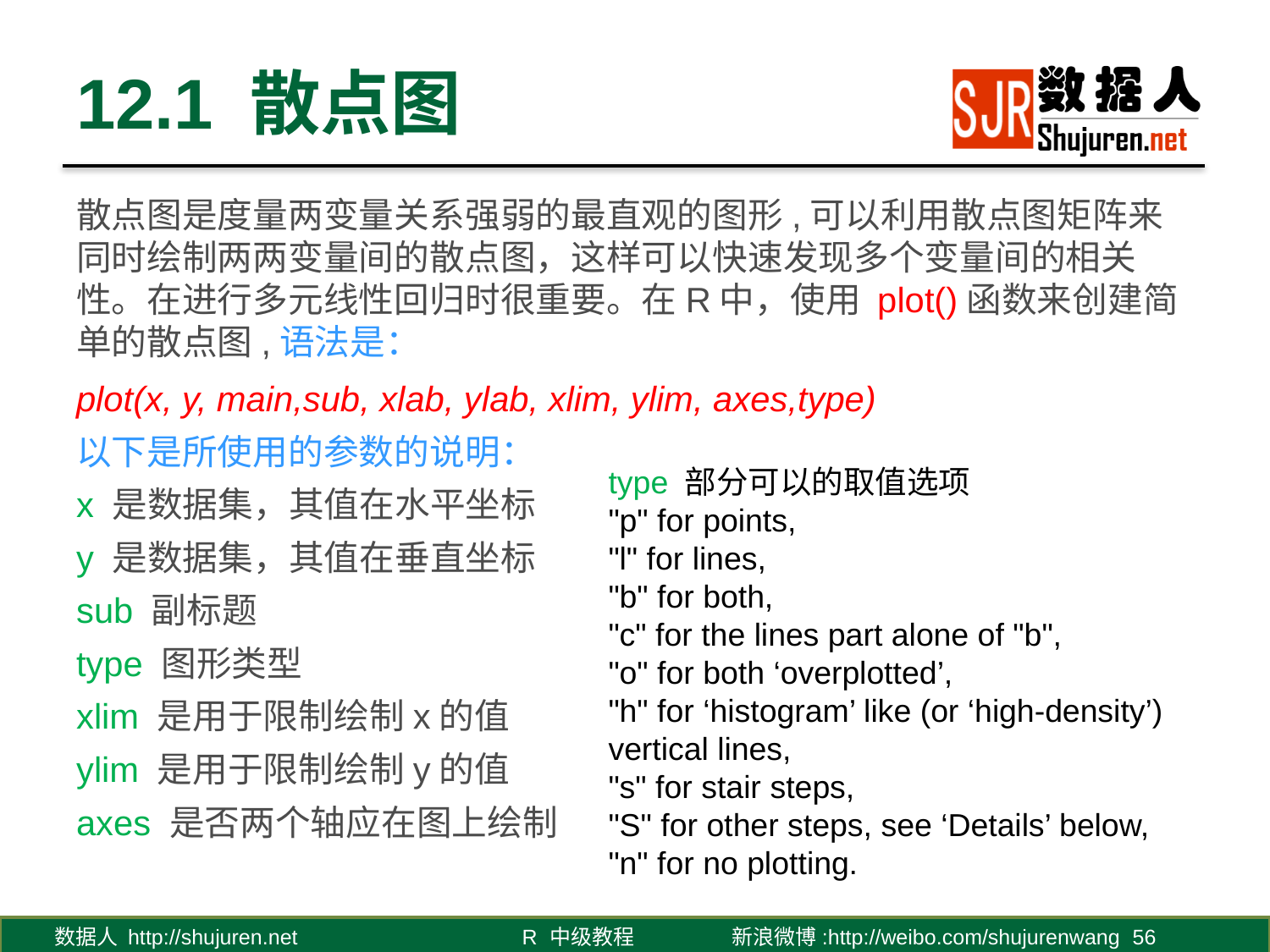

# 12.1 散点图
散点图是度量两变量关系强弱的最直观的图形,可以利用散点图矩阵来同时绘制两两变量间的散点图，这样可以快速发现多个变量间的相关性。在进行多元线性回归时很重要。在R中，使用 plot()函数来创建简单的散点图,语法是：
plot(x, y, main,sub, xlab, ylab, xlim, ylim, axes,type)
以下是所使用的参数的说明：
x 是数据集，其值在水平坐标
y 是数据集，其值在垂直坐标
sub 副标题
type 图形类型
xlim 是用于限制绘制x的值
ylim 是用于限制绘制y的值
axes 是否两个轴应在图上绘制

type 部分可以的取值选项
"p" for points,
"l" for lines,
"b" for both,
"c" for the lines part alone of "b",
"o" for both ‘overplotted’,
"h" for ‘histogram’ like (or ‘high-density’) vertical lines,
"s" for stair steps,
"S" for other steps, see ‘Details’ below,
"n" for no plotting.